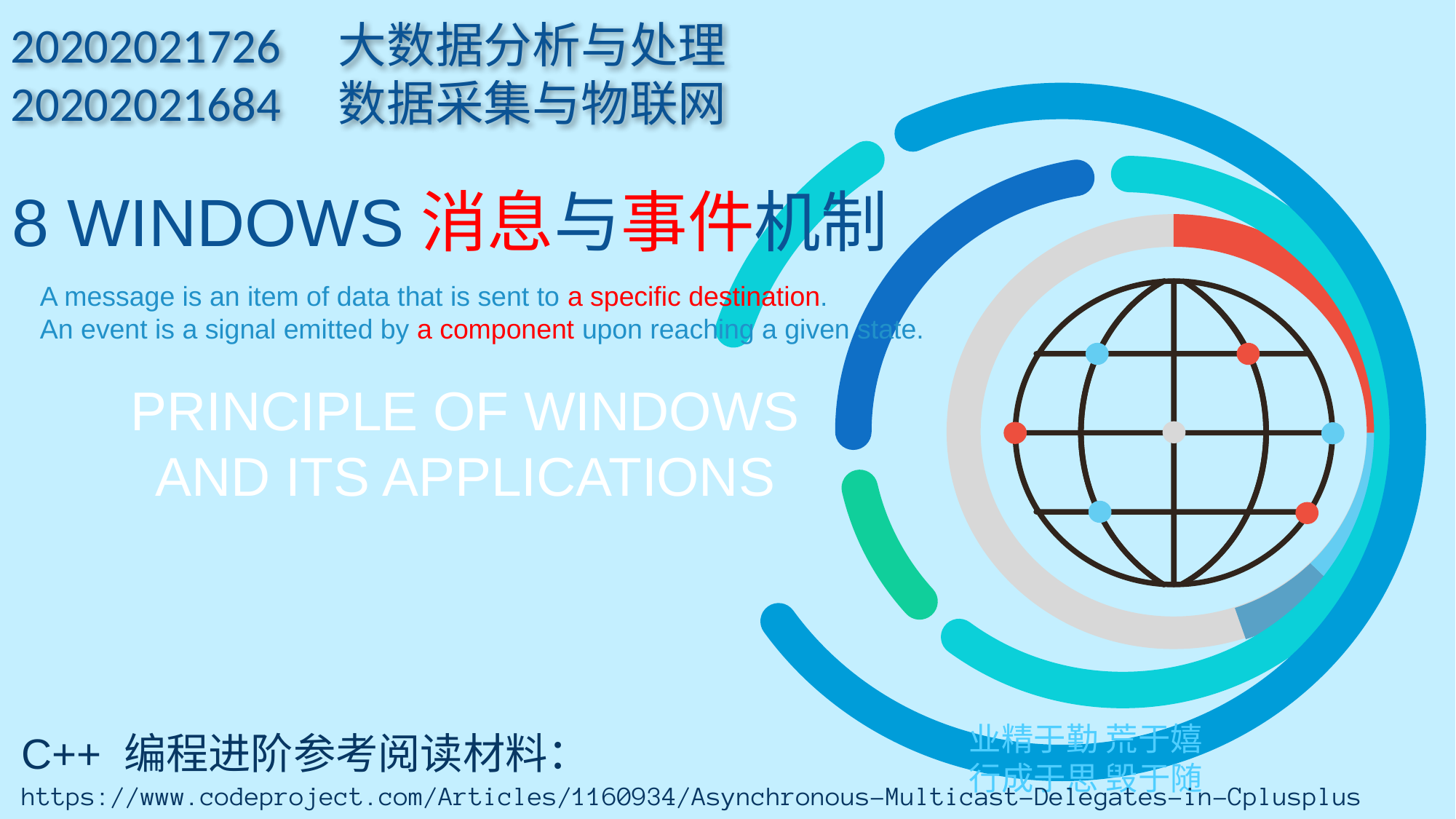

20202021726	大数据分析与处理
20202021684	数据采集与物联网
8 WINDOWS消息与事件机制
A message is an item of data that is sent to a specific destination.
An event is a signal emitted by a component upon reaching a given state.
C++ 编程进阶参考阅读材料：
https://www.codeproject.com/Articles/1160934/Asynchronous-Multicast-Delegates-in-Cplusplus